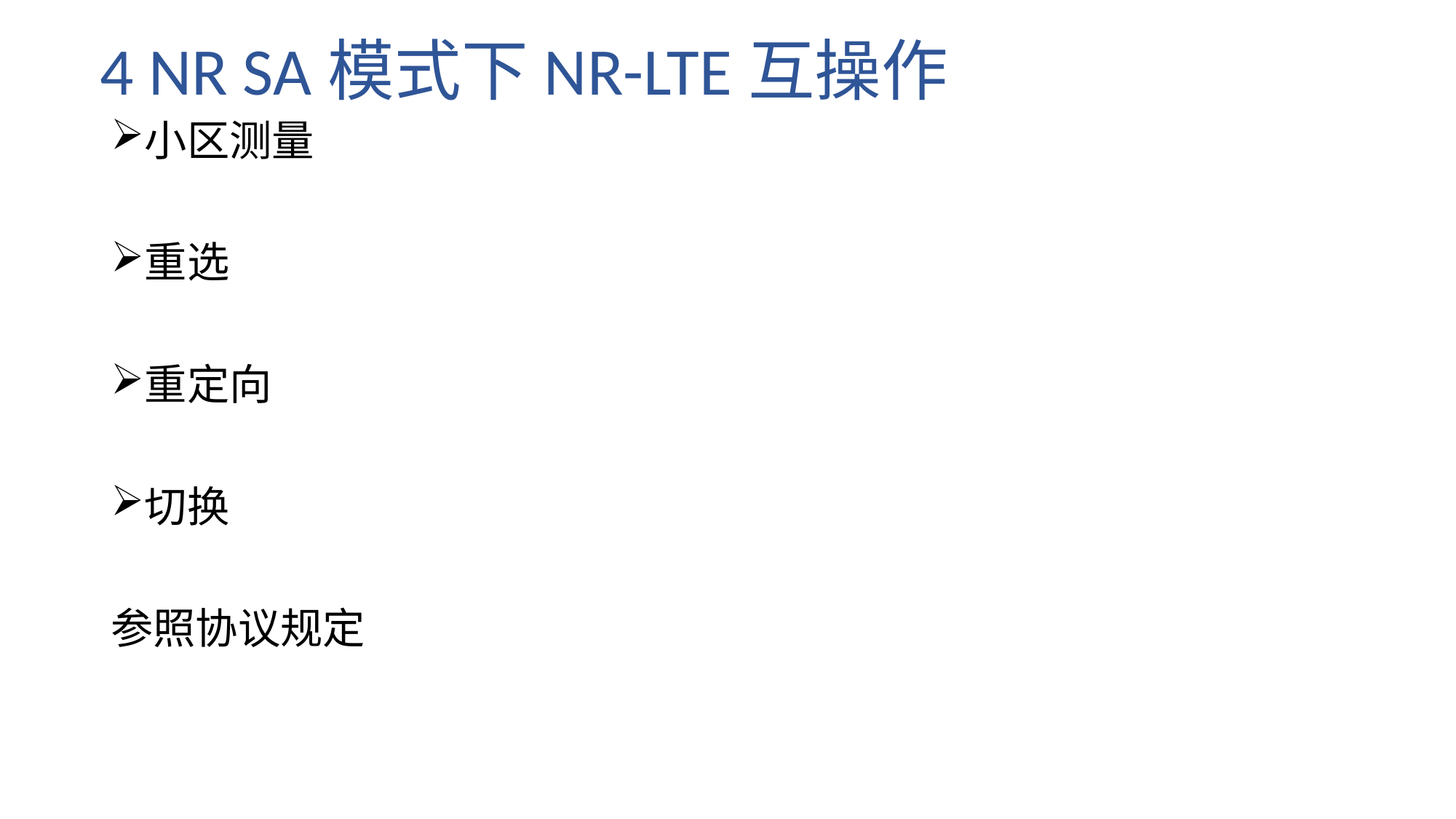

# 4 NR SA模式下NR-LTE互操作
小区测量

重选

重定向

切换

参照协议规定